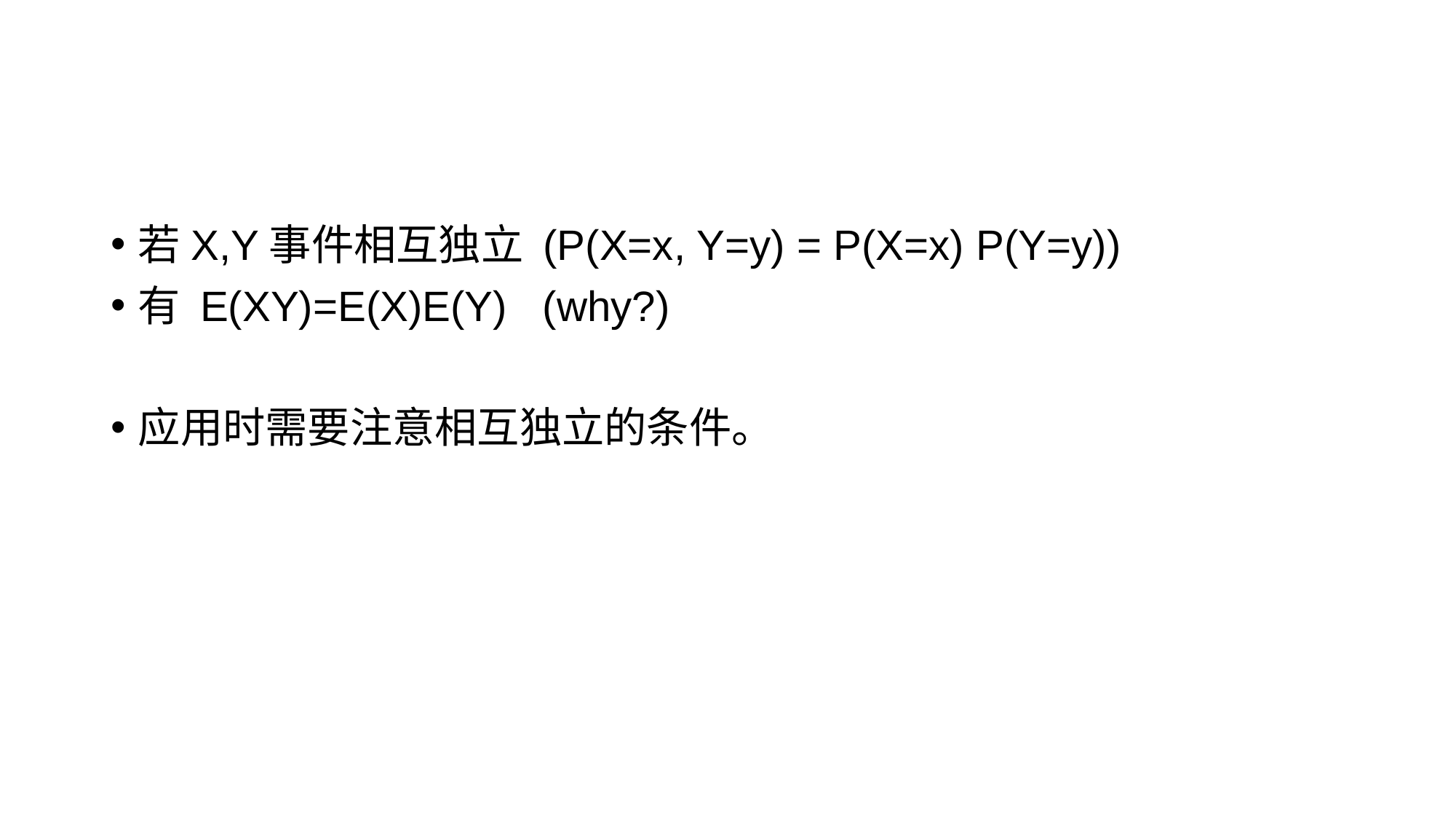

#
若X,Y事件相互独立 (P(X=x, Y=y) = P(X=x) P(Y=y))
有 E(XY)=E(X)E(Y)   (why?)

应用时需要注意相互独立的条件。